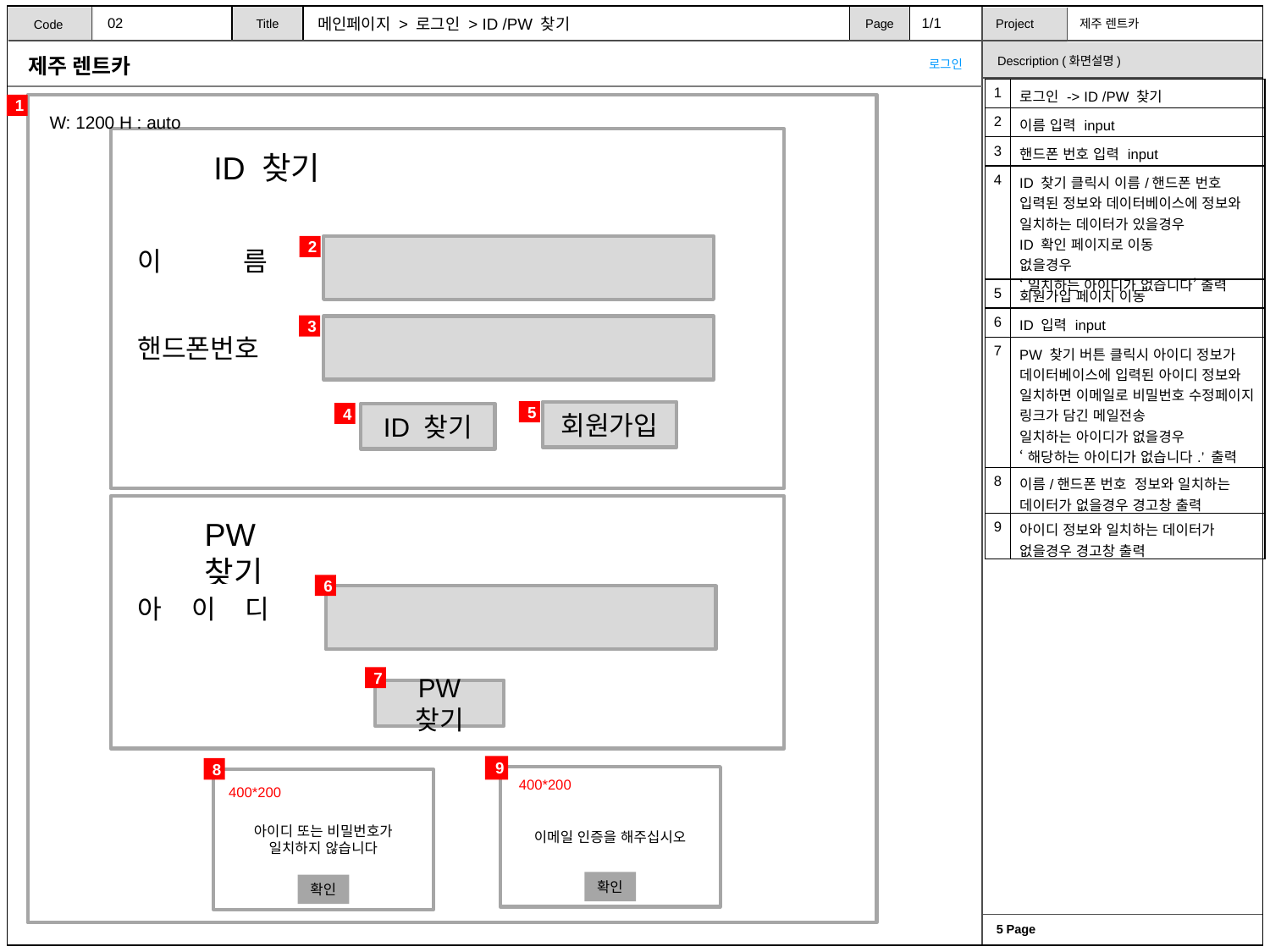

02
1/1
메인페이지 > 로그인 > ID /PW 찾기
| 1 | 로그인 -> ID /PW 찾기 |
| --- | --- |
| 2 | 이름 입력 input |
| 3 | 핸드폰 번호 입력 input |
| 4 | ID 찾기 클릭시 이름/핸드폰 번호 입력된 정보와 데이터베이스에 정보와 일치하는 데이터가 있을경우 ID 확인 페이지로 이동 없을경우 ‘일치하는 아이디가 없습니다’ 출력 |
| 5 | 회원가입 페이지 이동 |
| 6 | ID 입력 input |
| 7 | PW 찾기 버튼 클릭시 아이디 정보가 데이터베이스에 입력된 아이디 정보와 일치하면 이메일로 비밀번호 수정페이지 링크가 담긴 메일전송 일치하는 아이디가 없을경우 ‘해당하는 아이디가 없습니다.’ 출력 |
| 8 | 이름/핸드폰 번호 정보와 일치하는 데이터가 없을경우 경고창 출력 |
| 9 | 아이디 정보와 일치하는 데이터가 없을경우 경고창 출력 |
1

W: 1200 H : auto

 ID 찾기
2

이           름
3

핸드폰번호
5
회원가입
4
ID 찾기

PW 찾기
6
아    이    디

7
PW 찾기
9
8
이메일 인증을 해주십시오
아이디 또는 비밀번호가 일치하지 않습니다
400*200
400*200
확인
확인